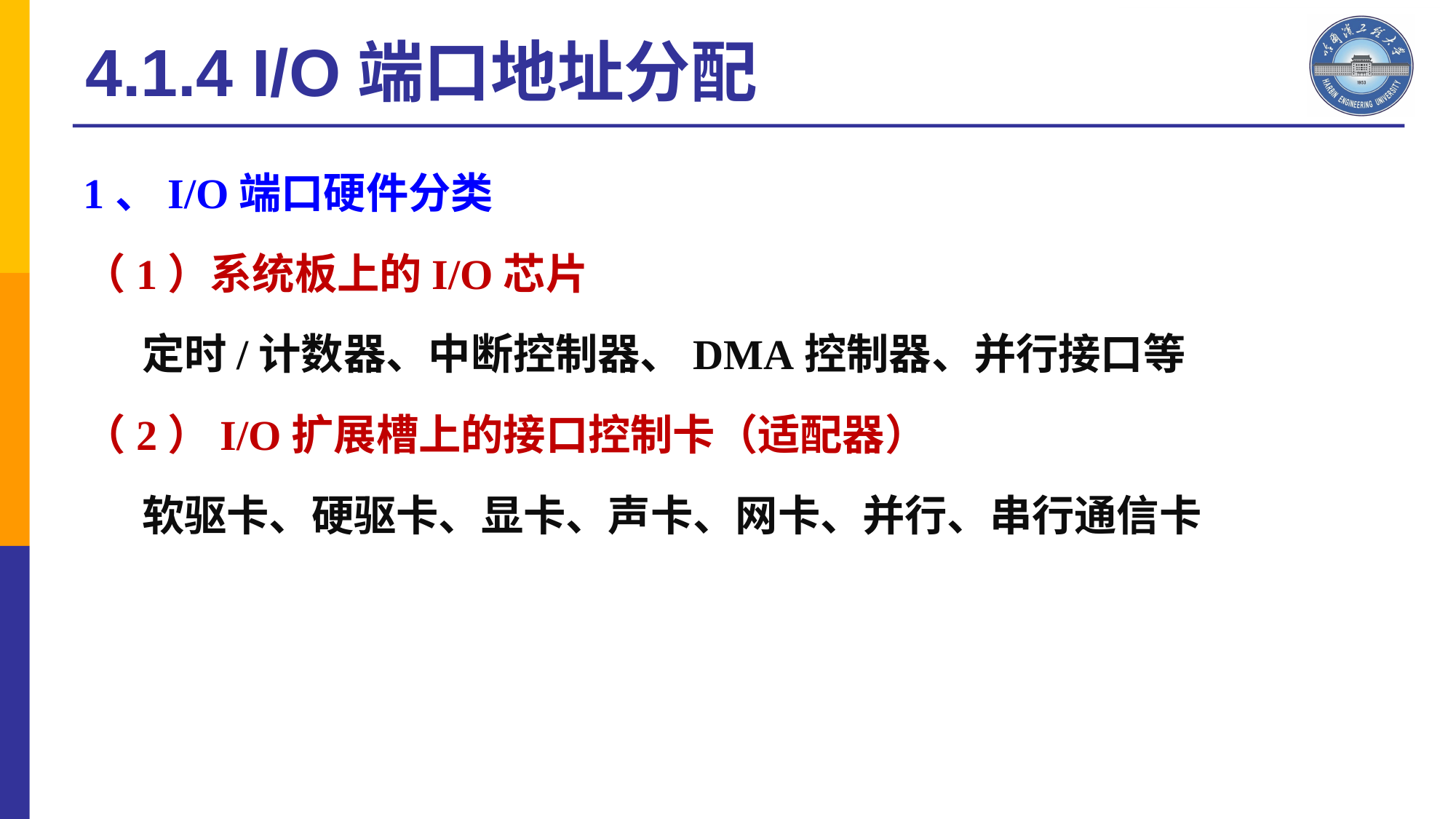

4.1.4 I/O端口地址分配
1、I/O端口硬件分类
（1）系统板上的I/O芯片
     定时/计数器、中断控制器、DMA控制器、并行接口等
（2）I/O扩展槽上的接口控制卡（适配器）
     软驱卡、硬驱卡、显卡、声卡、网卡、并行、串行通信卡